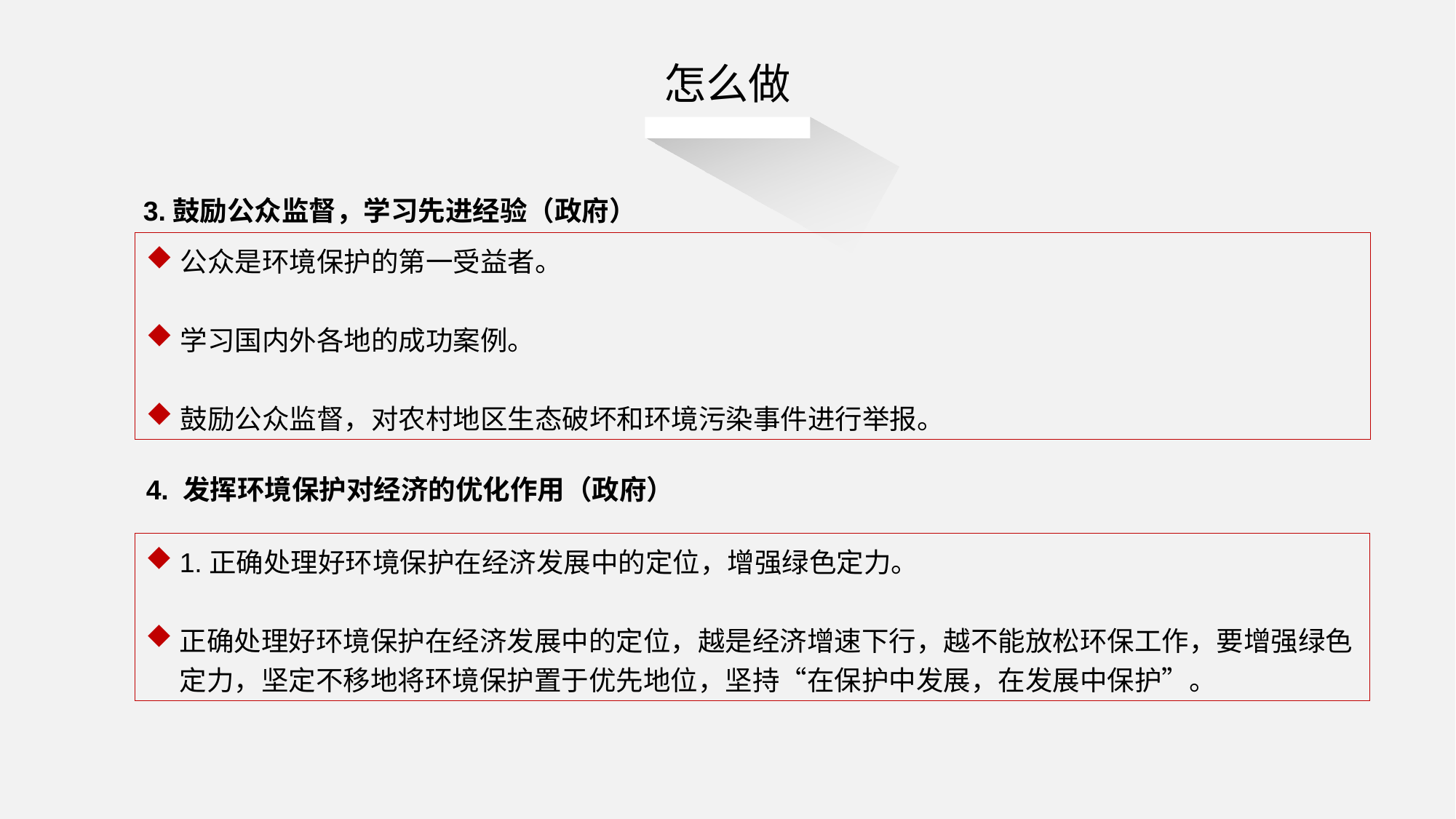

怎么做

3.鼓励公众监督，学习先进经验（政府）
公众是环境保护的第一受益者。

学习国内外各地的成功案例。

鼓励公众监督，对农村地区生态破坏和环境污染事件进行举报。
4. 发挥环境保护对经济的优化作用（政府）
1.正确处理好环境保护在经济发展中的定位，增强绿色定力。

正确处理好环境保护在经济发展中的定位，越是经济增速下行，越不能放松环保工作，要增强绿色定力，坚定不移地将环境保护置于优先地位，坚持“在保护中发展，在发展中保护”。